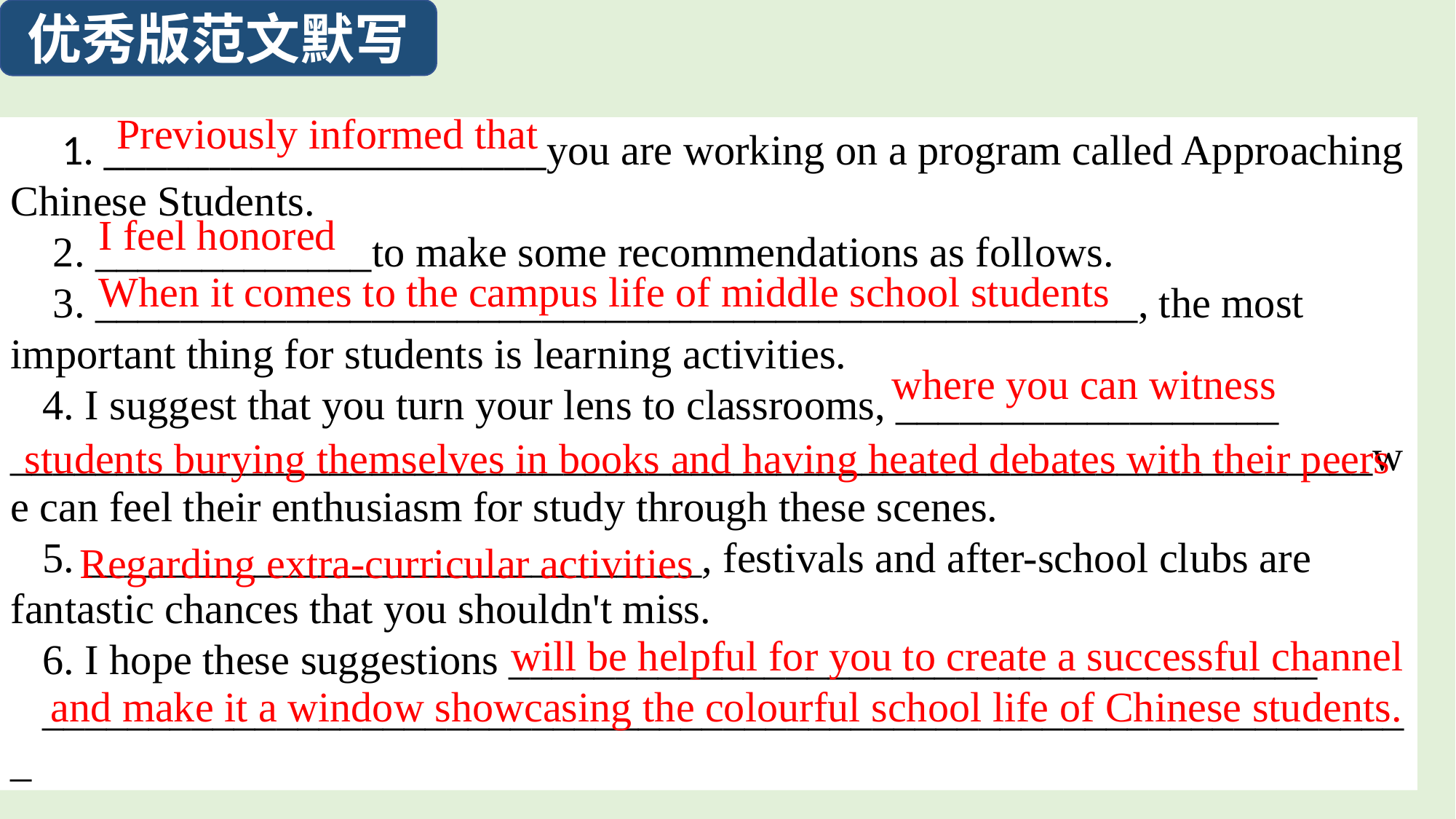

优秀版范文默写
Previously informed that
  1. _____________________you are working on a program called Approaching Chinese Students.
 2. _____________to make some recommendations as follows.
 3. _________________________________________________, the most important thing for students is learning activities.
4. I suggest that you turn your lens to classrooms, __________________ ________________________________________________________________we can feel their enthusiasm for study through these scenes.
5. _____________________________, festivals and after-school clubs are fantastic chances that you shouldn't miss.
6. I hope these suggestions ______________________________________
_________________________________________________________________
I feel honored
When it comes to the campus life of middle school students
where you can witness
students burying themselves in books and having heated debates with their peers
Regarding extra-curricular activities
will be helpful for you to create a successful channel
and make it a window showcasing the colourful school life of Chinese students.